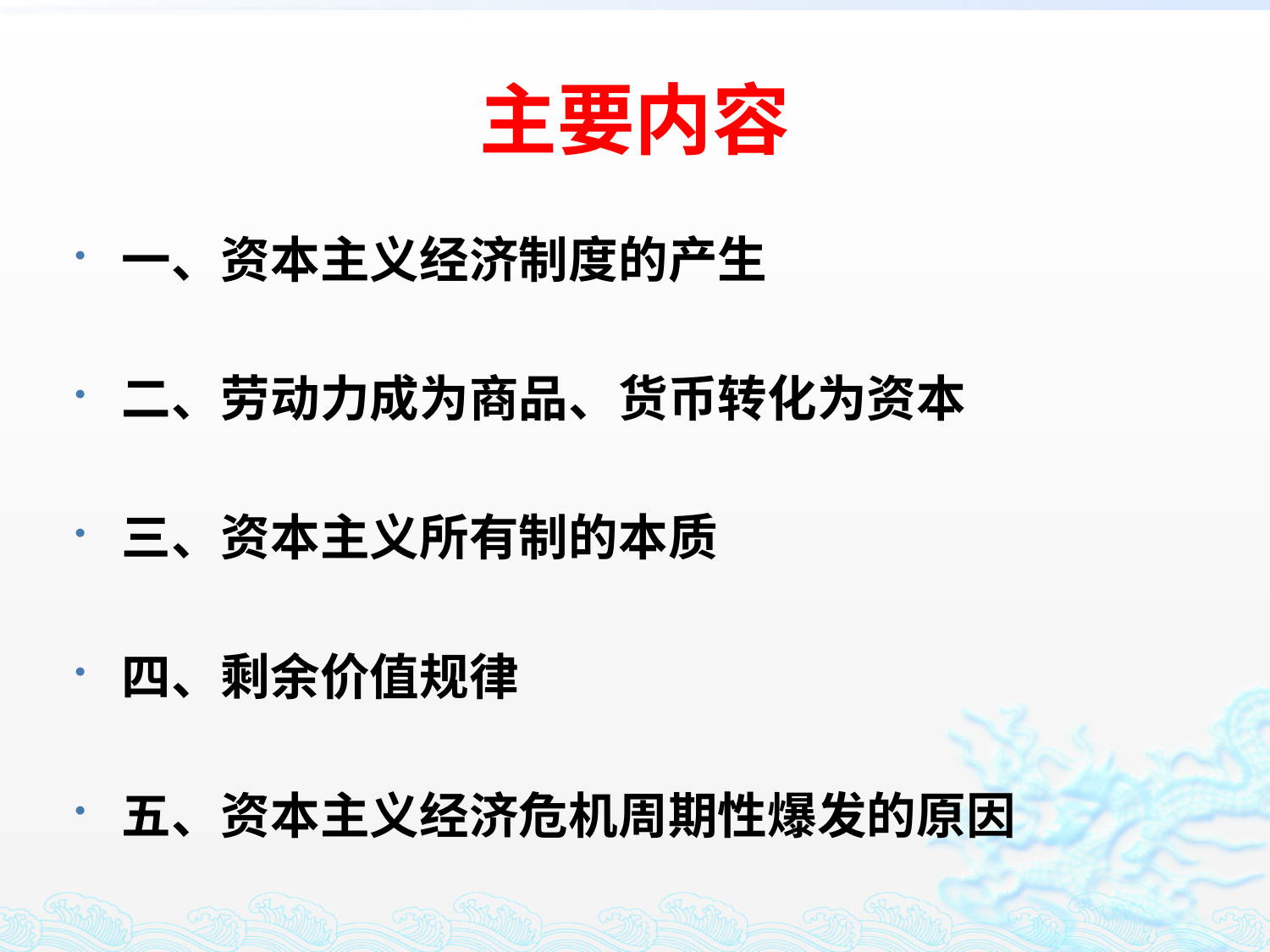

# 主要内容
一、资本主义经济制度的产生

二、劳动力成为商品、货币转化为资本

三、资本主义所有制的本质

四、剩余价值规律

五、资本主义经济危机周期性爆发的原因